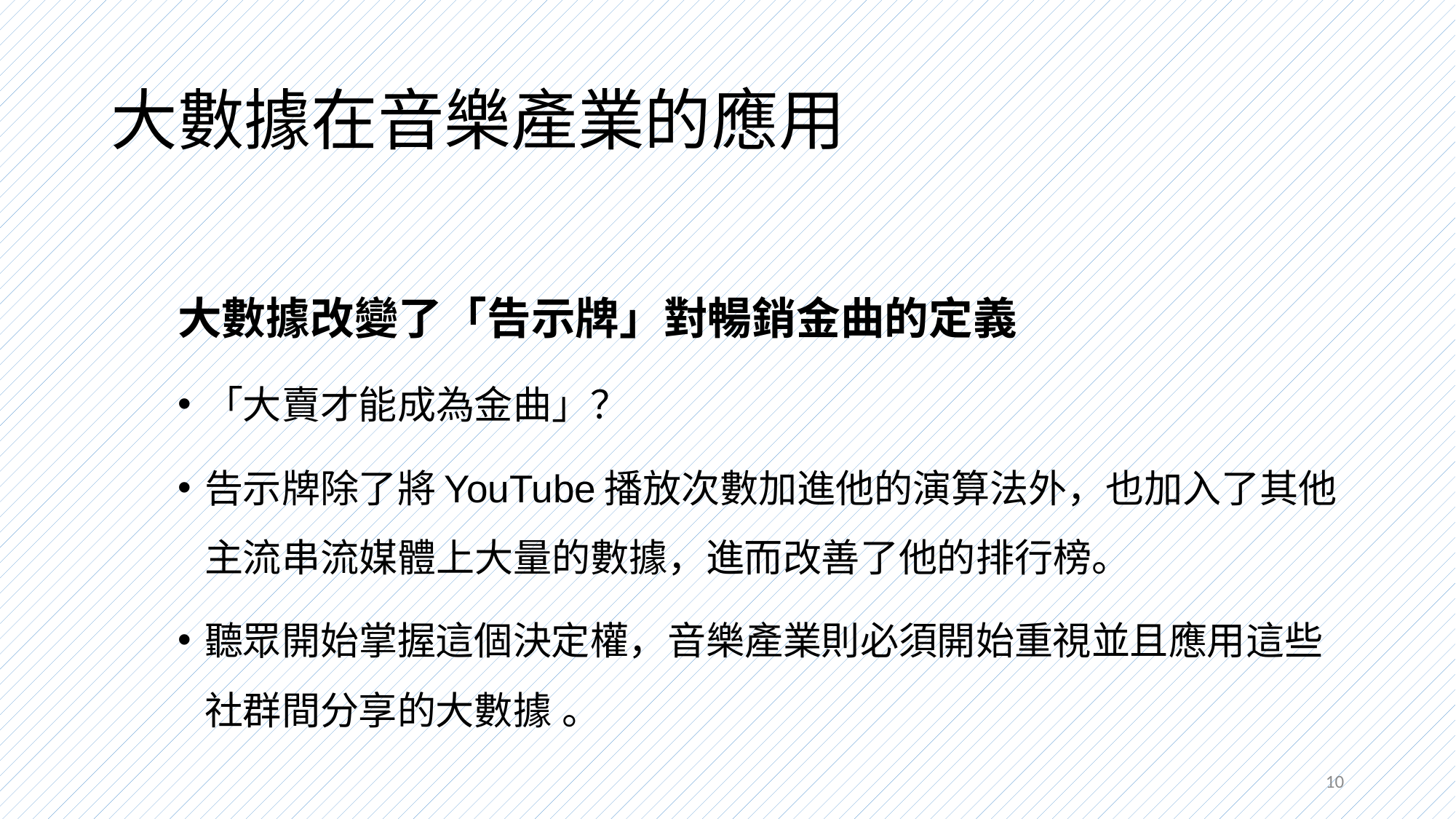

# 大數據在音樂產業的應用
大數據改變了「告示牌」對暢銷金曲的定義
「大賣才能成為金曲」？
告示牌除了將YouTube播放次數加進他的演算法外，也加入了其他主流串流媒體上大量的數據，進而改善了他的排行榜。
聽眾開始掌握這個決定權，音樂產業則必須開始重視並且應用這些社群間分享的大數據 。
10